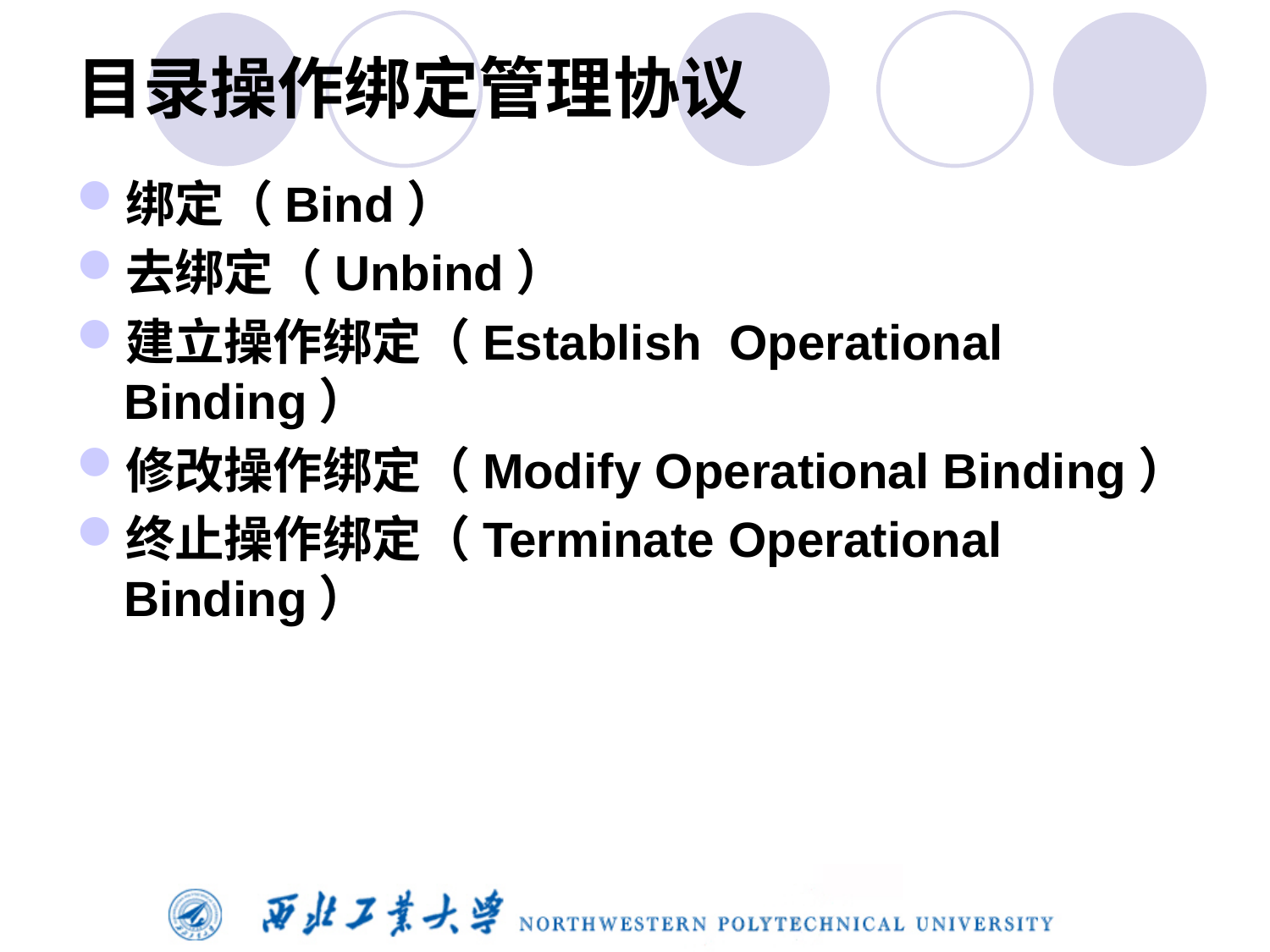

# 目录操作绑定管理协议
绑定（Bind）
去绑定（Unbind）
建立操作绑定（Establish  Operational Binding）
修改操作绑定（Modify Operational Binding）
终止操作绑定（Terminate Operational Binding）